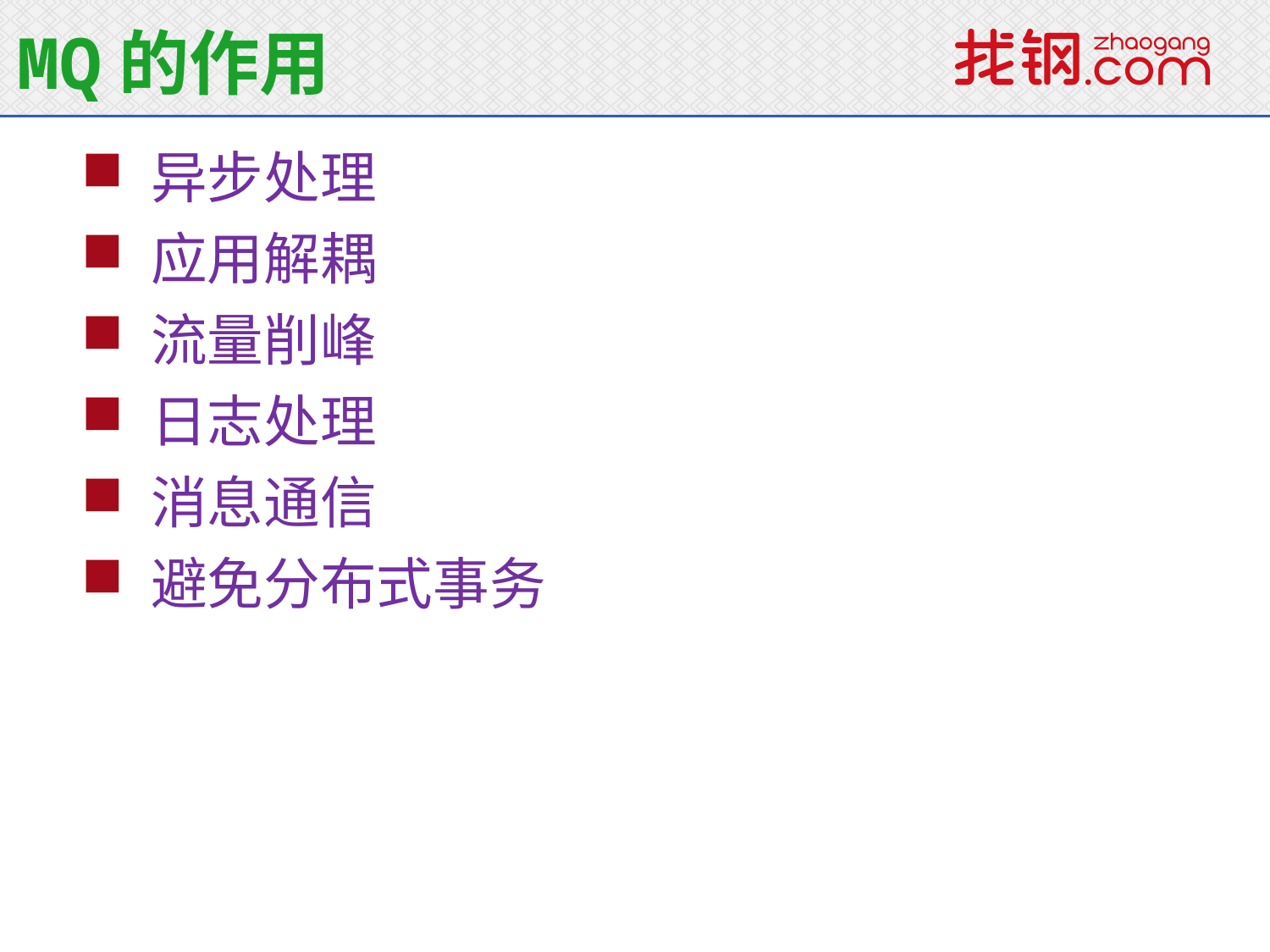

MQ的作用
 异步处理
 应用解耦
 流量削峰
 日志处理
 消息通信
 避免分布式事务